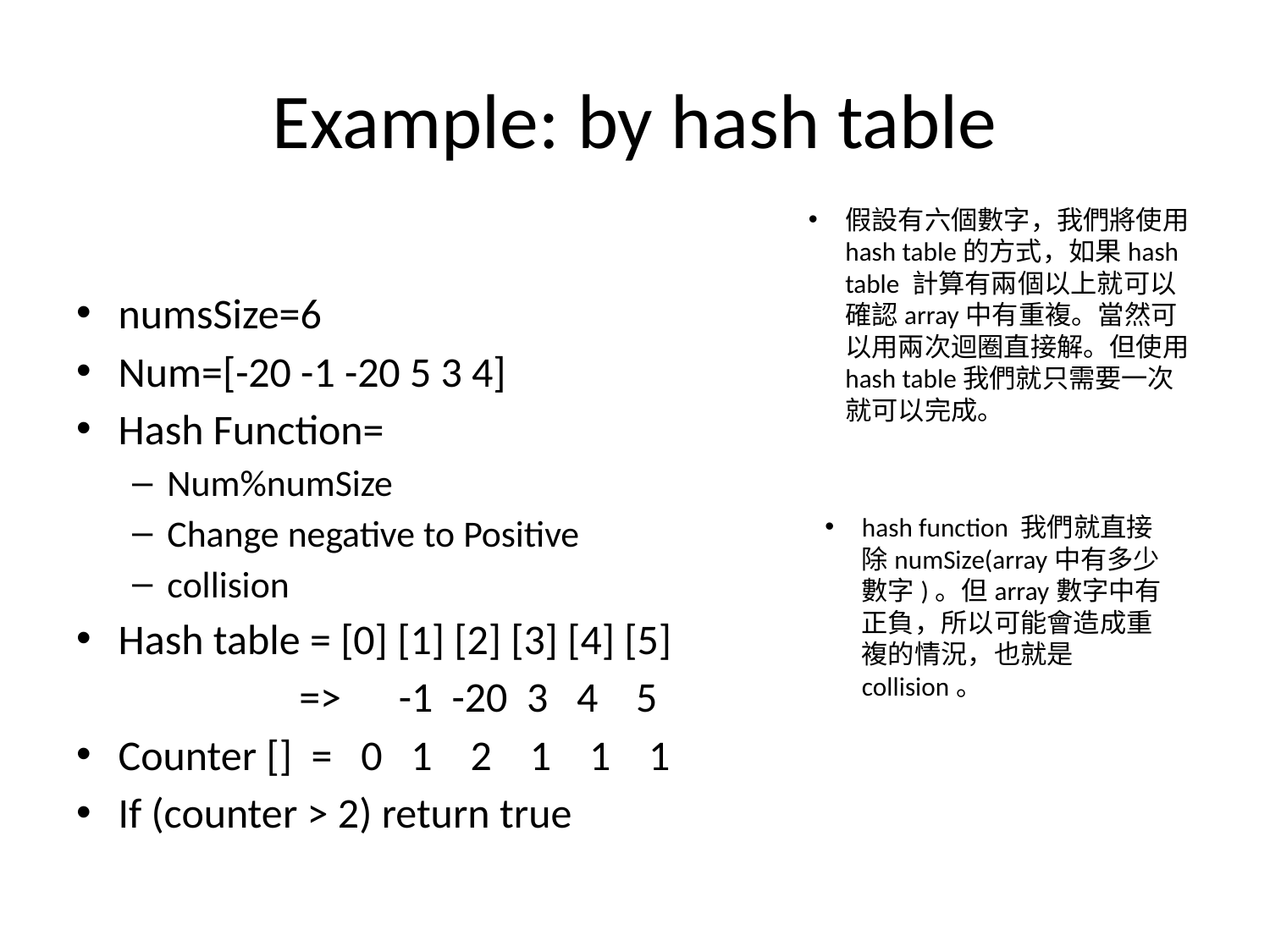

# Example: by hash table
假設有六個數字，我們將使用hash table的方式，如果hash table 計算有兩個以上就可以確認array中有重複。當然可以用兩次迴圈直接解。但使用hash table我們就只需要一次就可以完成。

numsSize=6
Num=[-20 -1 -20 5 3 4]
Hash Function=
Num%numSize
Change negative to Positive
collision
Hash table = [0] [1] [2] [3] [4] [5]
                   =>      -1  -20  3   4    5
Counter []  =   0   1    2    1    1    1
If (counter > 2) return true
hash function 我們就直接除numSize(array中有多少數字)。但array數字中有正負，所以可能會造成重複的情況，也就是collision。